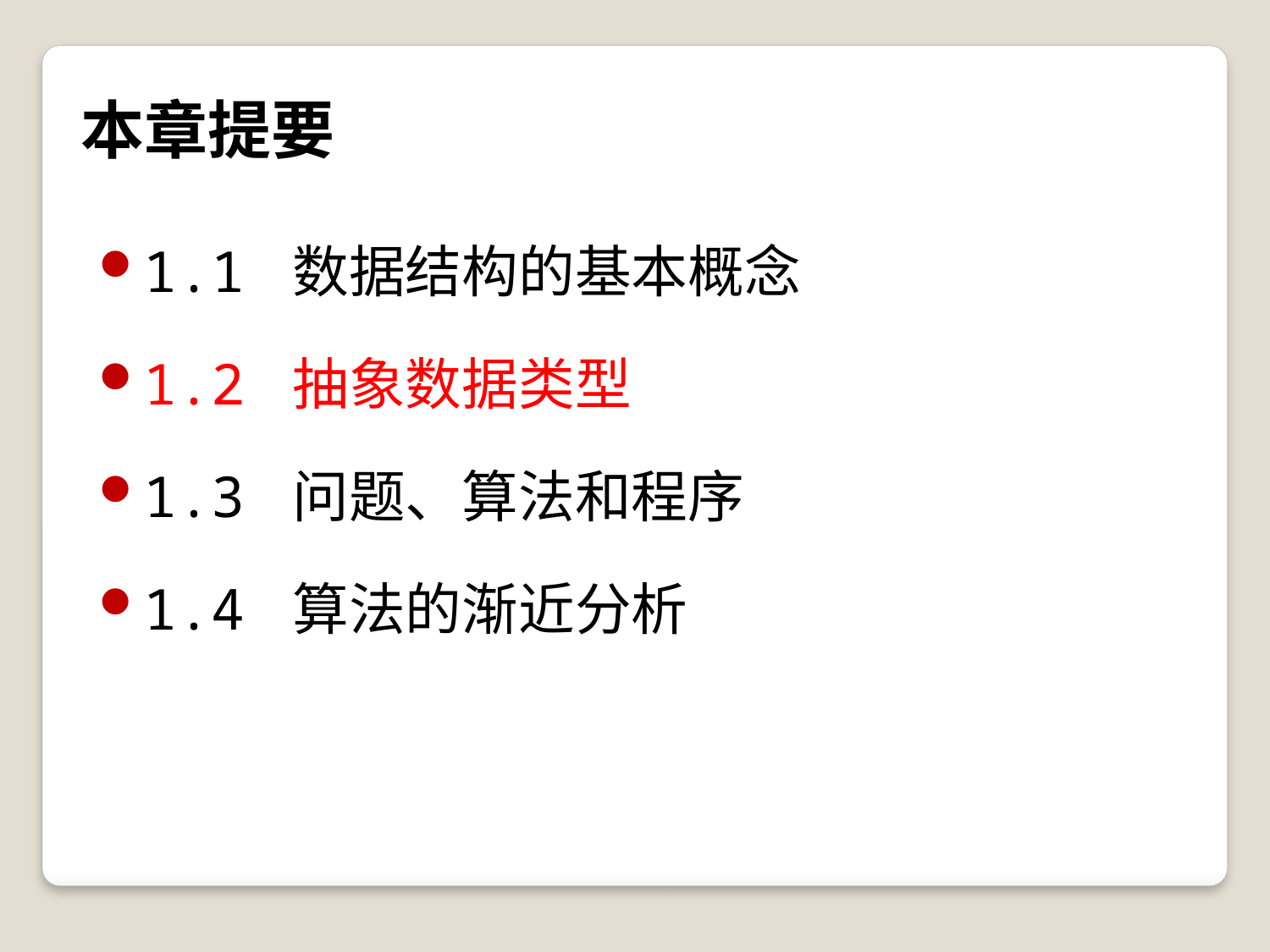

# 本章提要

1.1 数据结构的基本概念
1.2 抽象数据类型
1.3 问题、算法和程序
1.4 算法的渐近分析